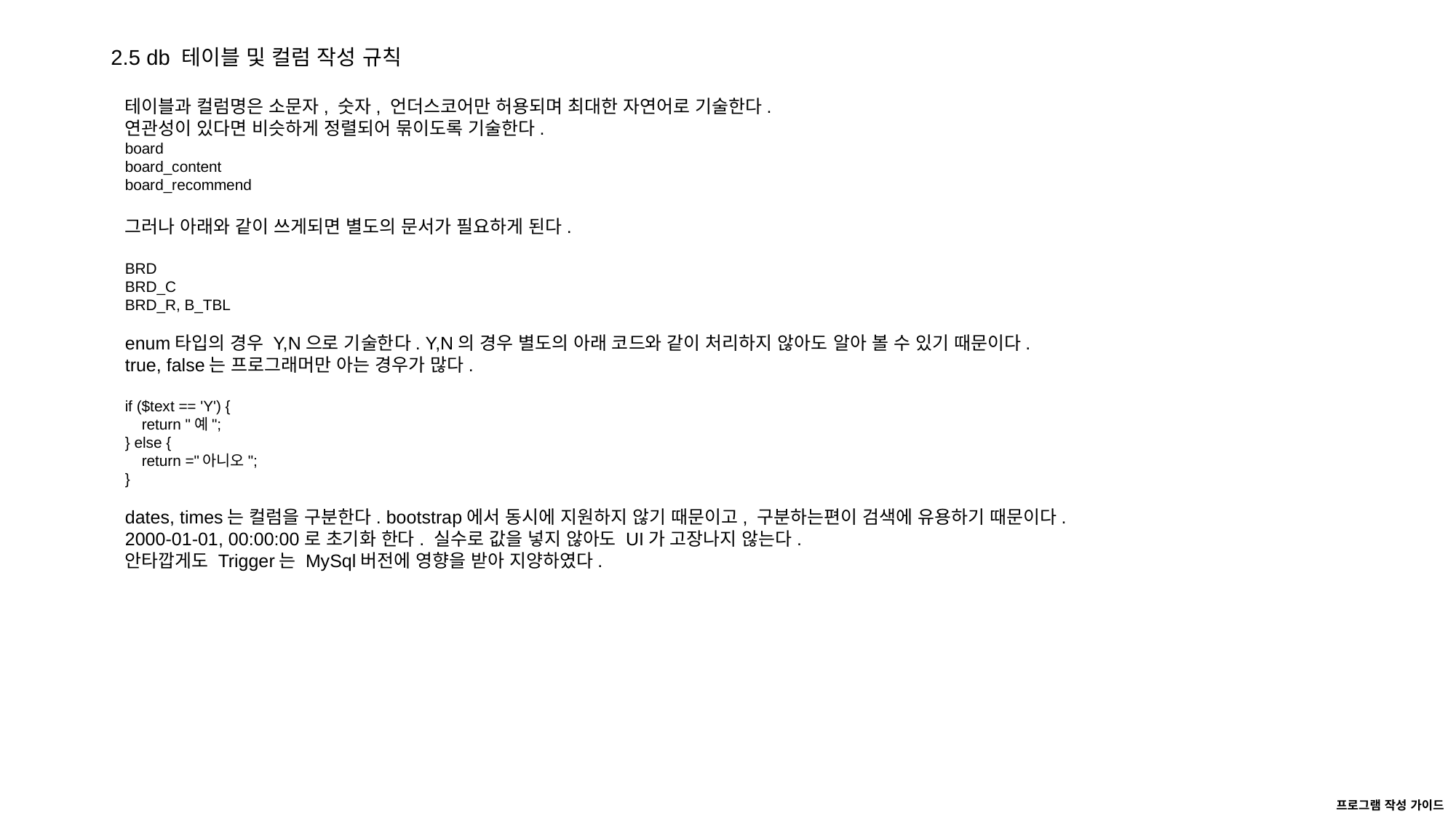

# 2.5 db 테이블 및 컬럼 작성 규칙
테이블과 컬럼명은 소문자, 숫자, 언더스코어만 허용되며 최대한 자연어로 기술한다.
연관성이 있다면 비슷하게 정렬되어 묶이도록 기술한다.
board
board_content
board_recommend

그러나 아래와 같이 쓰게되면 별도의 문서가 필요하게 된다.

BRD
BRD_C
BRD_R, B_TBL

enum타입의 경우 Y,N으로 기술한다. Y,N의 경우 별도의 아래 코드와 같이 처리하지 않아도 알아 볼 수 있기 때문이다.
true, false는 프로그래머만 아는 경우가 많다.

if ($text == 'Y') {
    return "예";
} else {
    return ="아니오";
}

dates, times는 컬럼을 구분한다. bootstrap에서 동시에 지원하지 않기 때문이고, 구분하는편이 검색에 유용하기 때문이다.
2000-01-01, 00:00:00로 초기화 한다. 실수로 값을 넣지 않아도 UI가 고장나지 않는다.
안타깝게도 Trigger는 MySql버전에 영향을 받아 지양하였다.